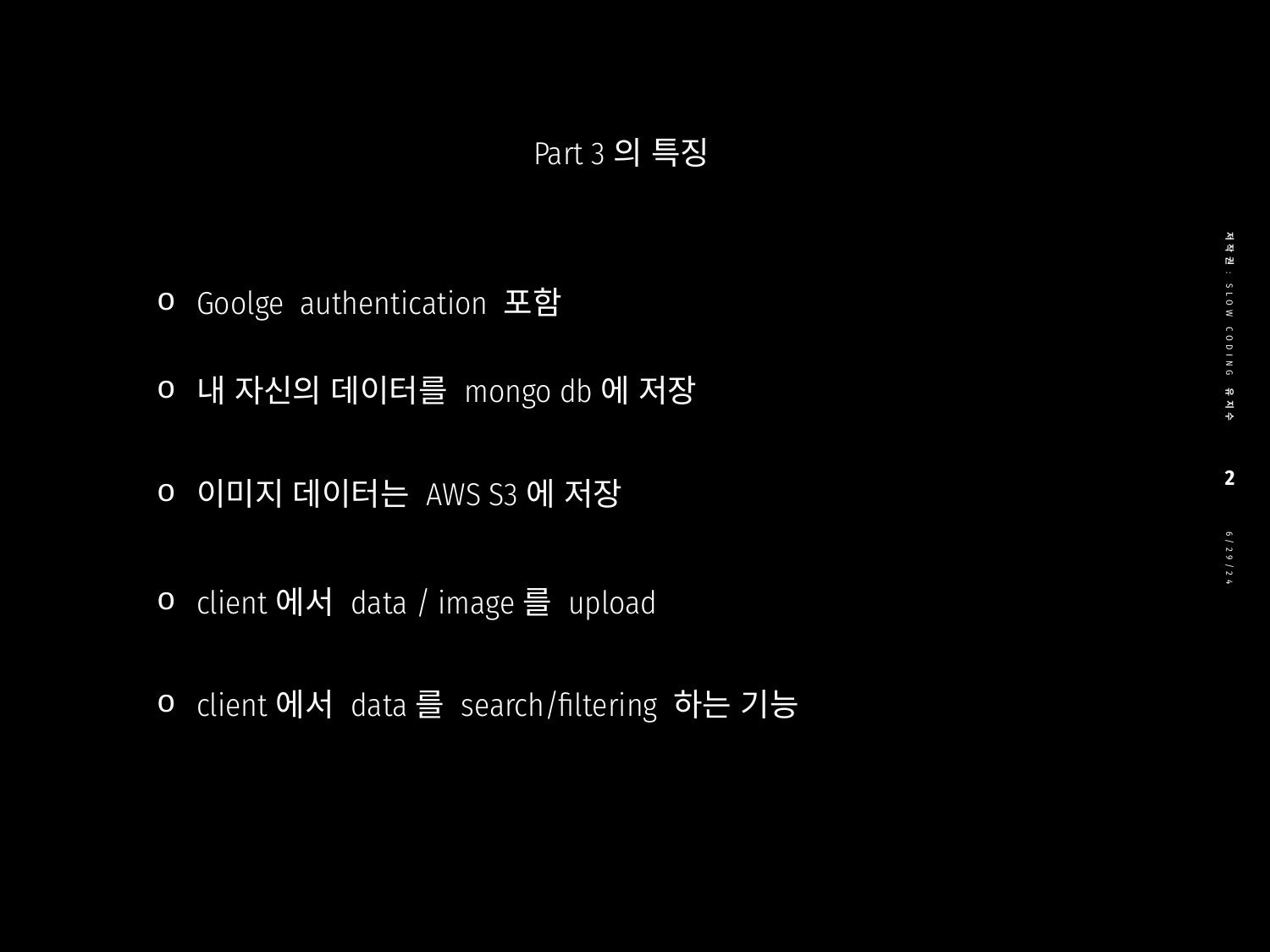

Part 3의 특징
저작권: Slow Coding 유지수
Goolge  authentication 포함
내 자신의 데이터를 mongo db에 저장
2
이미지 데이터는 AWS S3에 저장
client에서 data / image를 upload
client에서 data를 search/filtering 하는 기능
6/29/24